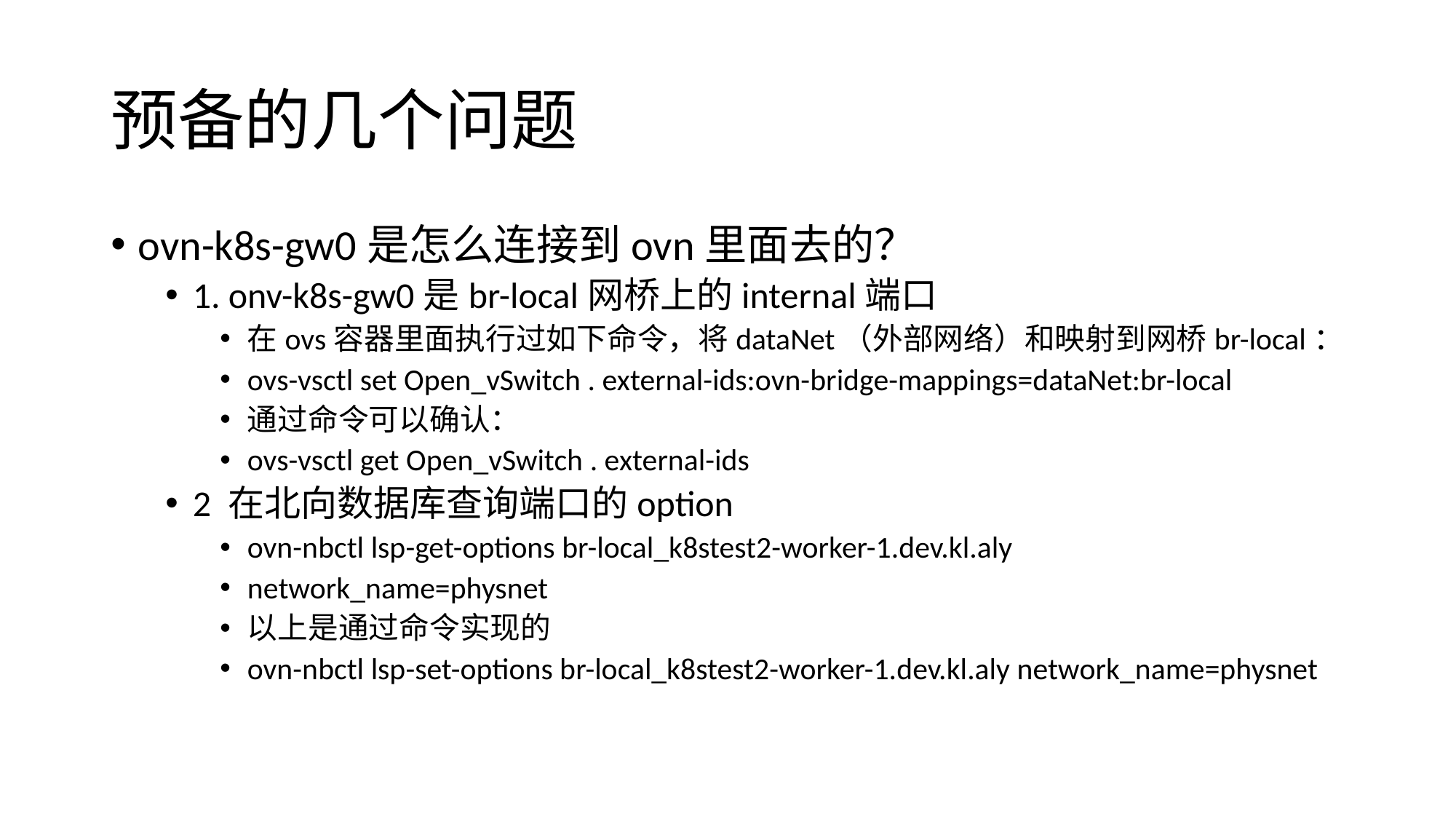

# 预备的几个问题
ovn-k8s-gw0是怎么连接到ovn里面去的？
1. onv-k8s-gw0是br-local网桥上的internal端口
在ovs容器里面执行过如下命令，将dataNet（外部网络）和映射到网桥br-local：
ovs-vsctl set Open_vSwitch . external-ids:ovn-bridge-mappings=dataNet:br-local
通过命令可以确认：
ovs-vsctl get Open_vSwitch . external-ids
2 在北向数据库查询端口的option
ovn-nbctl lsp-get-options br-local_k8stest2-worker-1.dev.kl.aly
network_name=physnet
以上是通过命令实现的
ovn-nbctl lsp-set-options br-local_k8stest2-worker-1.dev.kl.aly network_name=physnet